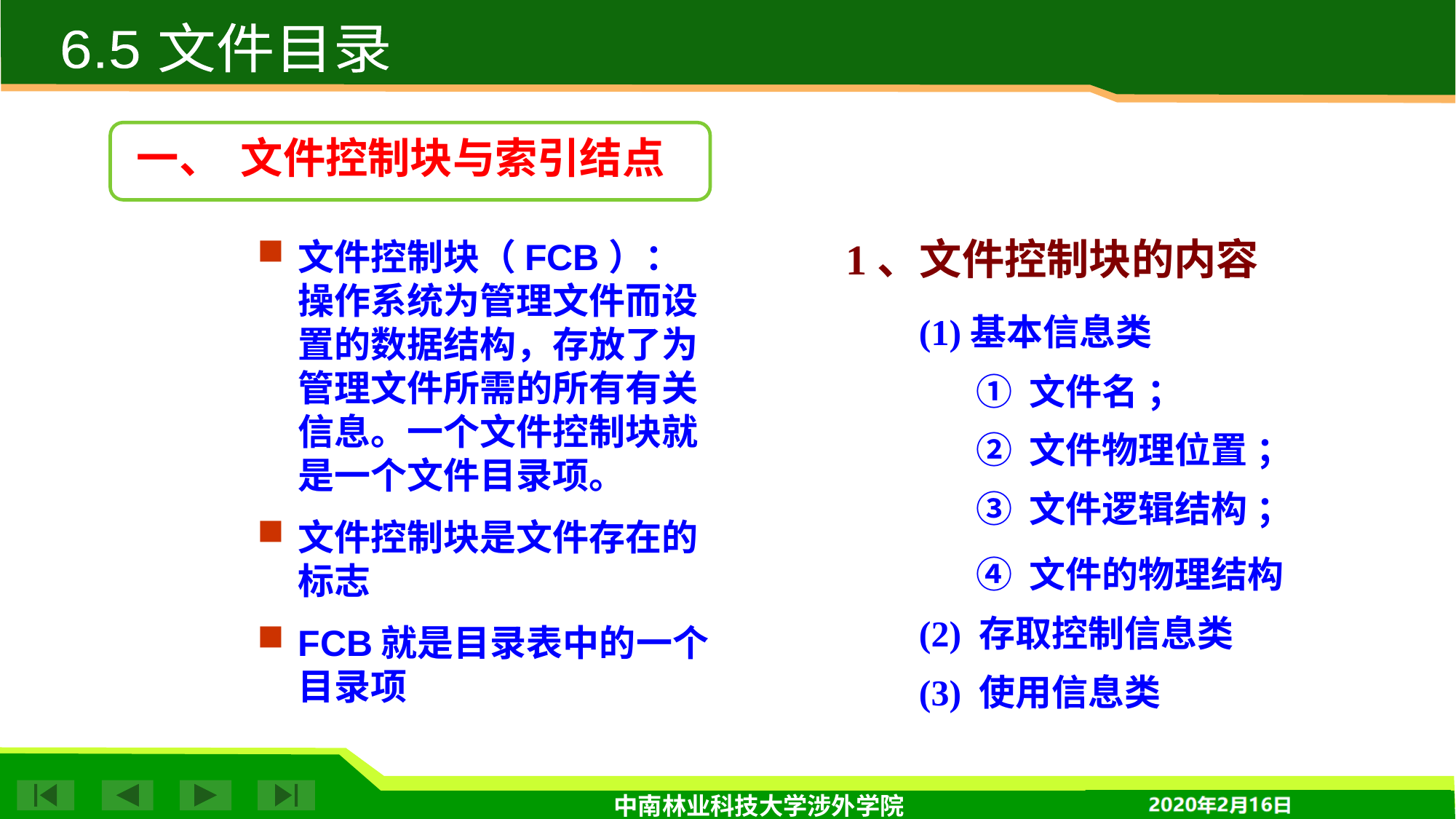

6.5 文件目录

一、  文件控制块与索引结点
1、文件控制块的内容
文件控制块（FCB）：操作系统为管理文件而设置的数据结构，存放了为管理文件所需的所有有关信息。一个文件控制块就是一个文件目录项。
文件控制块是文件存在的标志
FCB就是目录表中的一个目录项
(1)基本信息类
       ① 文件名 ；
       ② 文件物理位置 ；
       ③ 文件逻辑结构 ；
       ④ 文件的物理结构
(2) 存取控制信息类
(3) 使用信息类